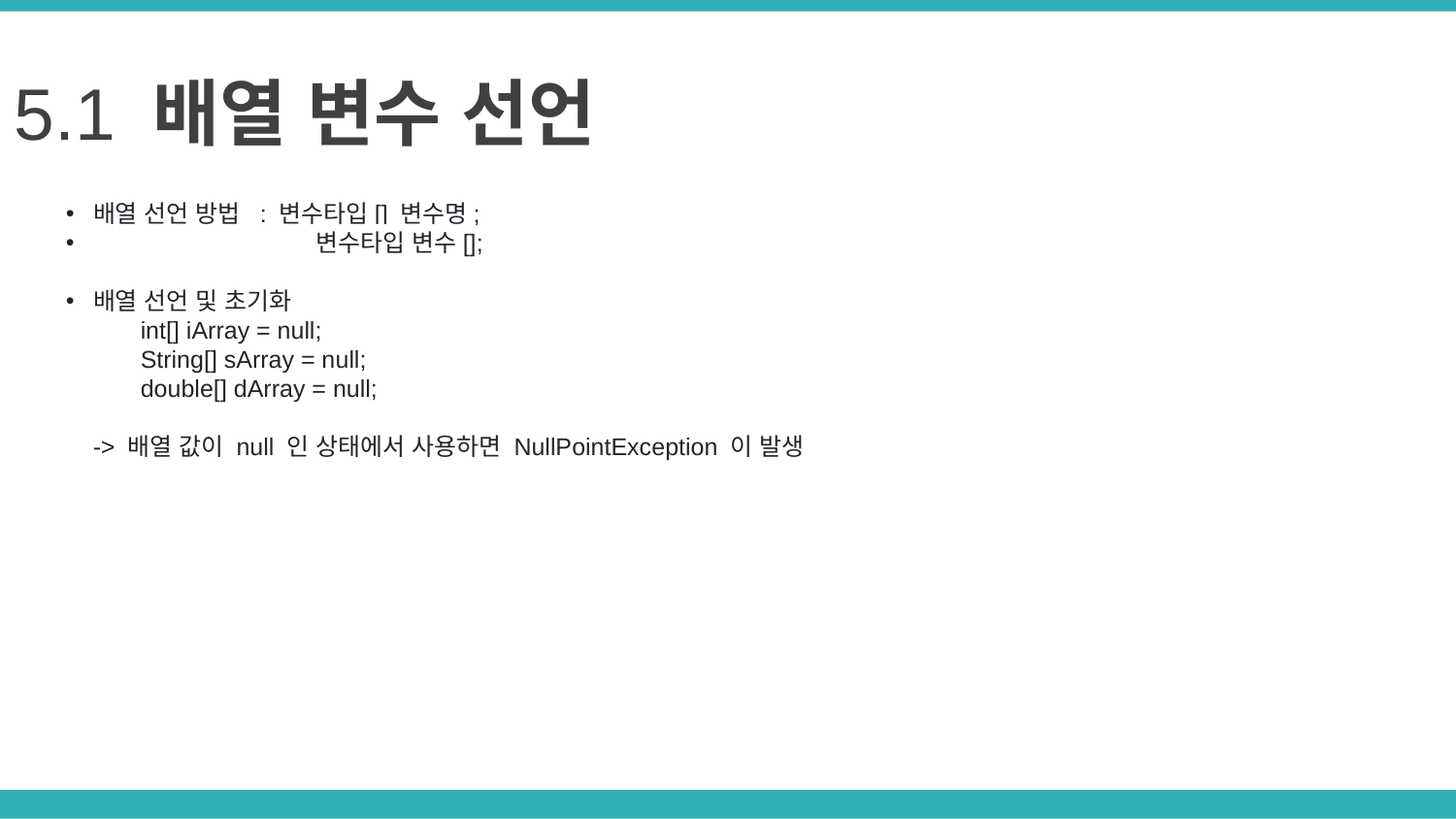

5.1 배열 변수 선언
배열 선언 방법  : 변수타입[] 변수명;
                                변수타입 변수[];

배열 선언 및 초기화
           int[] iArray = null;
           String[] sArray = null;
           double[] dArray = null;

    -> 배열 값이 null 인 상태에서 사용하면 NullPointException 이 발생